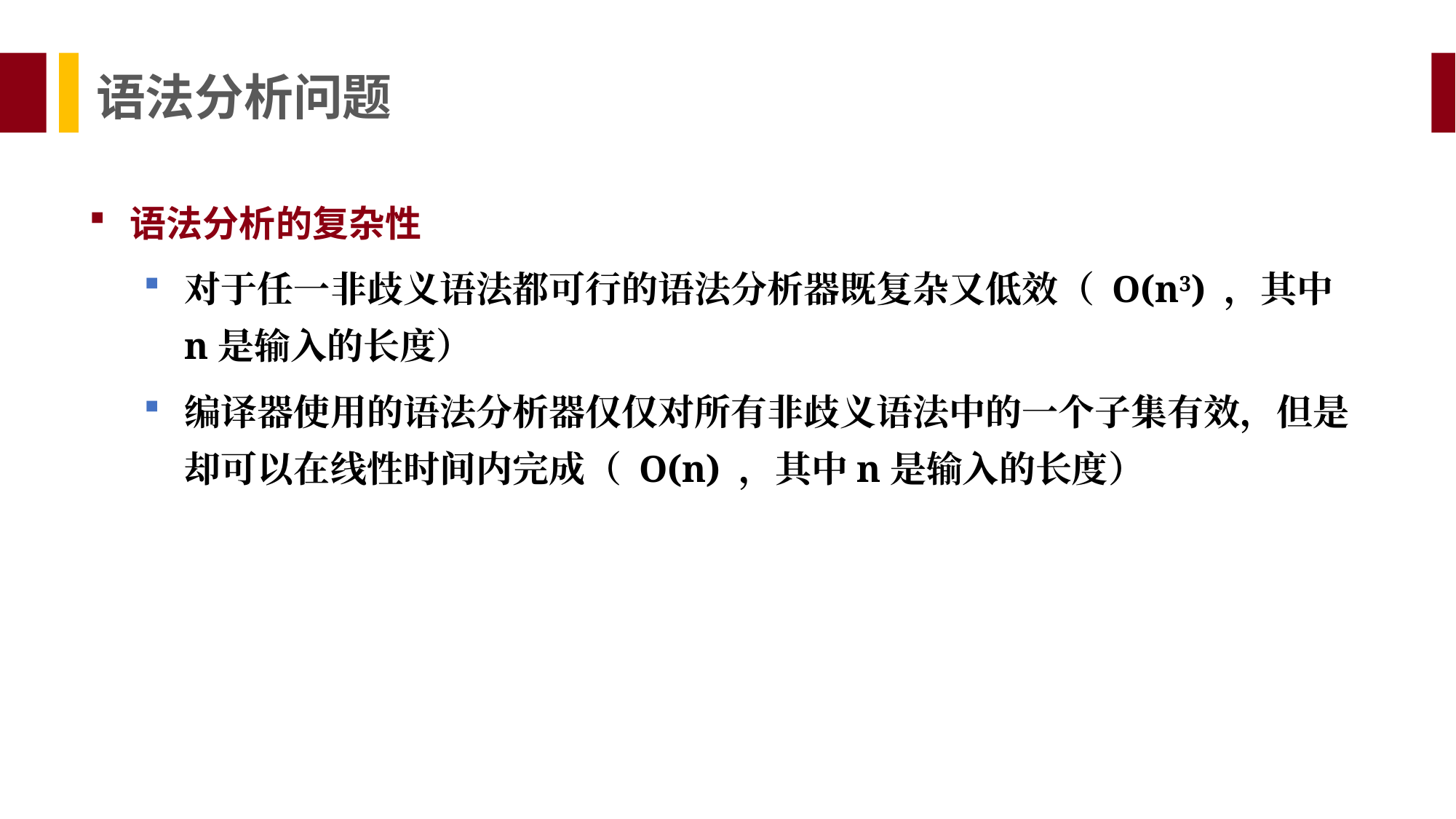

语法分析问题
语法分析的复杂性
对于任一非歧义语法都可行的语法分析器既复杂又低效（ O(n3) ，其中n是输入的长度）
编译器使用的语法分析器仅仅对所有非歧义语法中的一个子集有效，但是却可以在线性时间内完成（ O(n) ，其中n是输入的长度）